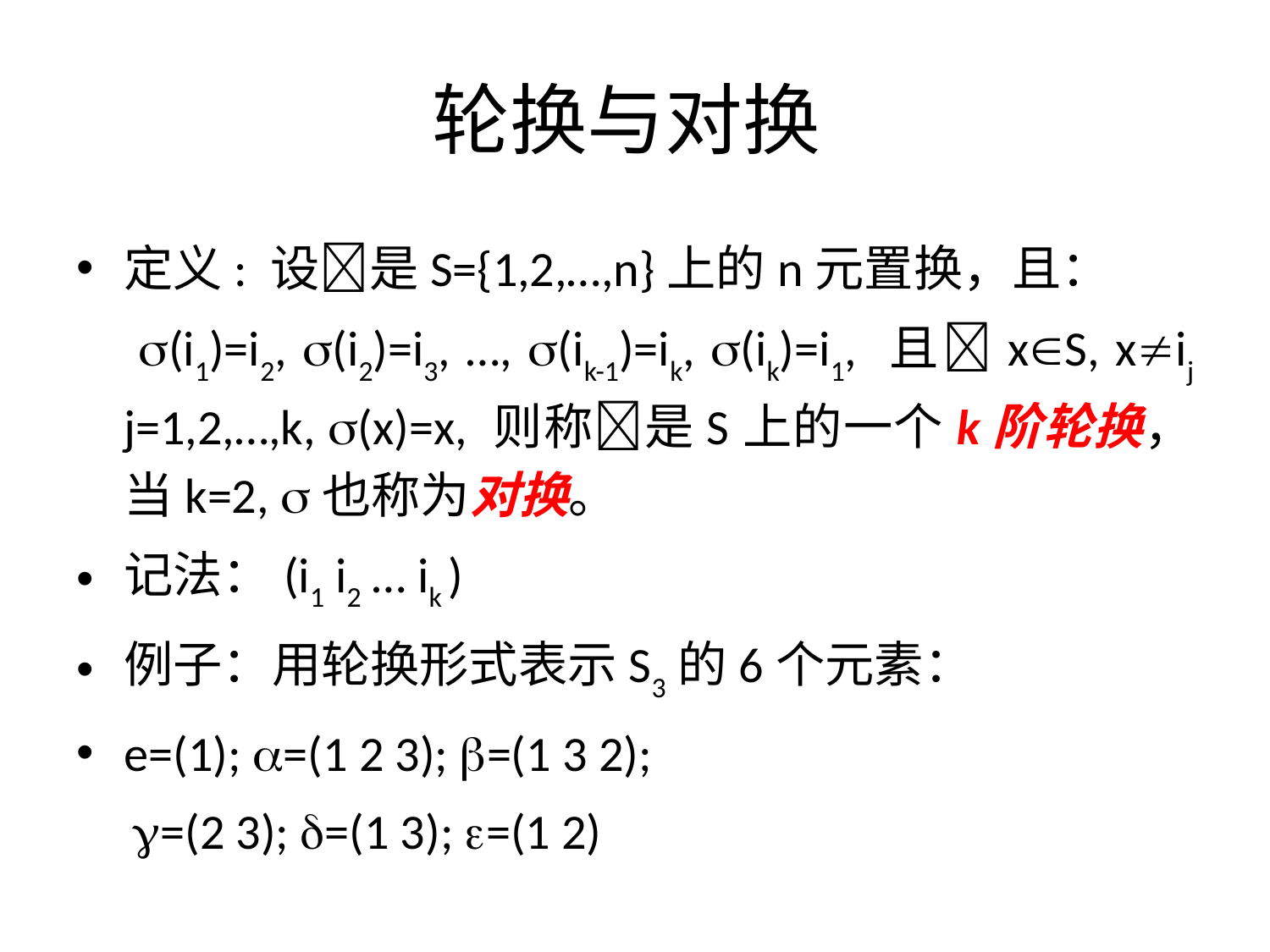

# 轮换与对换
定义: 设σ是S={1,2,…,n}上的n元置换，且：
    σ(i1)=i2, σ(i2)=i3, …, σ(ik-1)=ik, σ(ik)=i1, 且∀x∈S, x≠ij j=1,2,…,k, σ(x)=x, 则称σ是S上的一个k阶轮换，当k=2, σ也称为对换。
记法：(i1 i2 … ik )
例子：用轮换形式表示S3的6个元素：
e=(1); α=(1 2 3); β=(1 3 2);
     γ=(2 3); δ=(1 3); ε=(1 2)